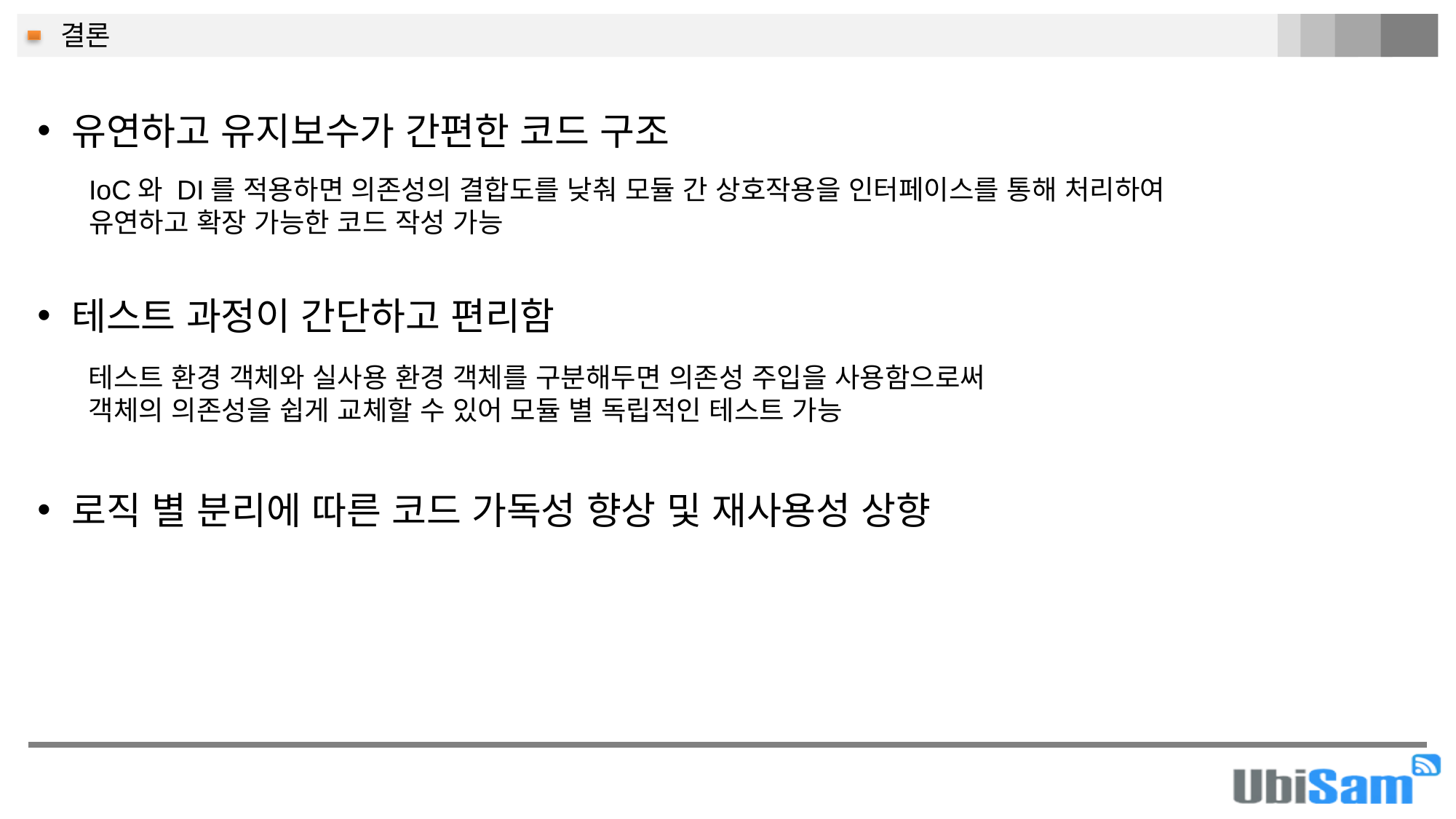

결론
유연하고 유지보수가 간편한 코드 구조
IoC와 DI를 적용하면 의존성의 결합도를 낮춰 모듈 간 상호작용을 인터페이스를 통해 처리하여 유연하고 확장 가능한 코드 작성 가능
테스트 과정이 간단하고 편리함
테스트 환경 객체와 실사용 환경 객체를 구분해두면 의존성 주입을 사용함으로써
객체의 의존성을 쉽게 교체할 수 있어 모듈 별 독립적인 테스트 가능
로직 별 분리에 따른 코드 가독성 향상 및 재사용성 상향